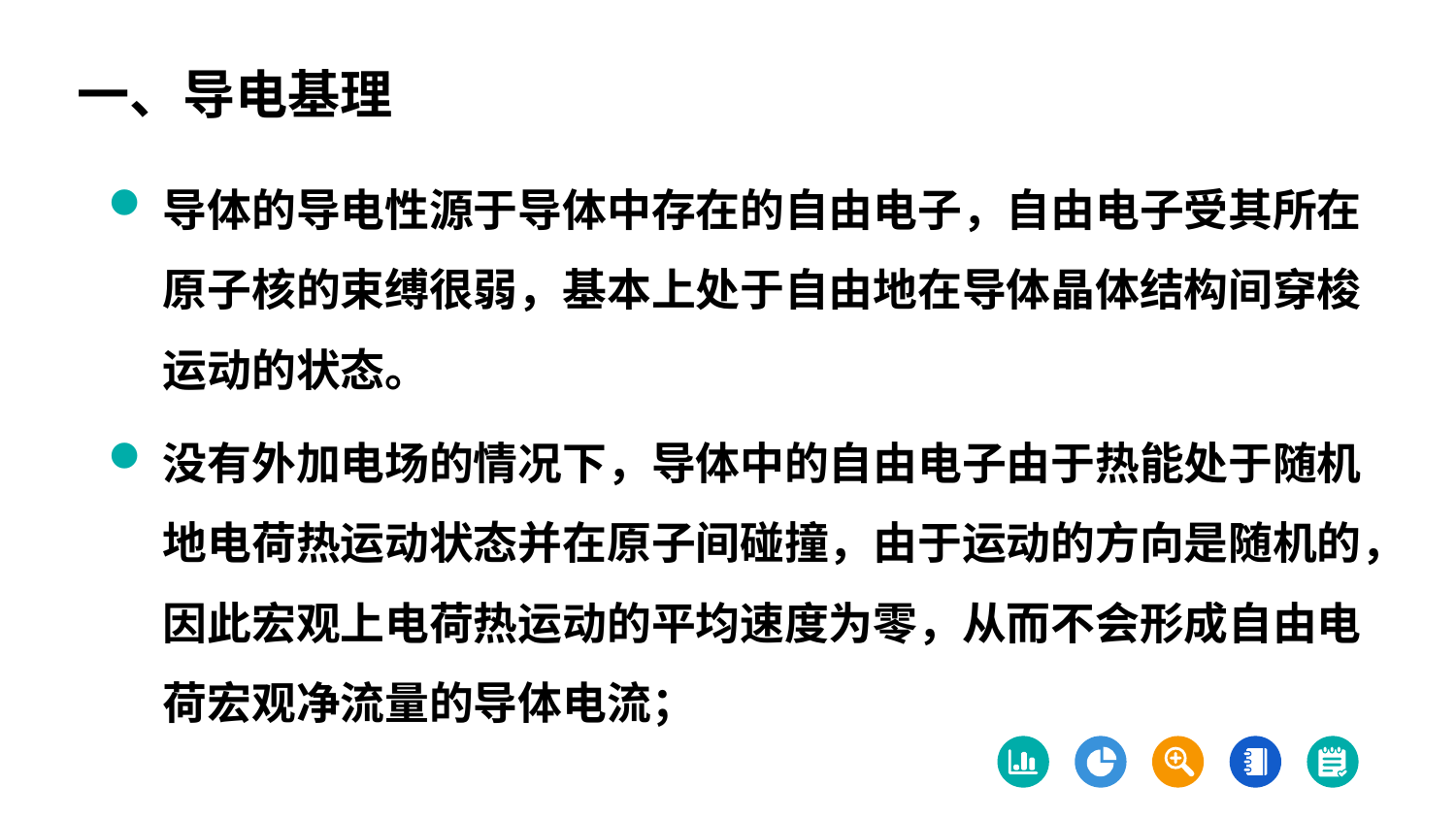

一、导电基理
导体的导电性源于导体中存在的自由电子，自由电子受其所在原子核的束缚很弱，基本上处于自由地在导体晶体结构间穿梭运动的状态。
没有外加电场的情况下，导体中的自由电子由于热能处于随机地电荷热运动状态并在原子间碰撞，由于运动的方向是随机的，因此宏观上电荷热运动的平均速度为零，从而不会形成自由电荷宏观净流量的导体电流；